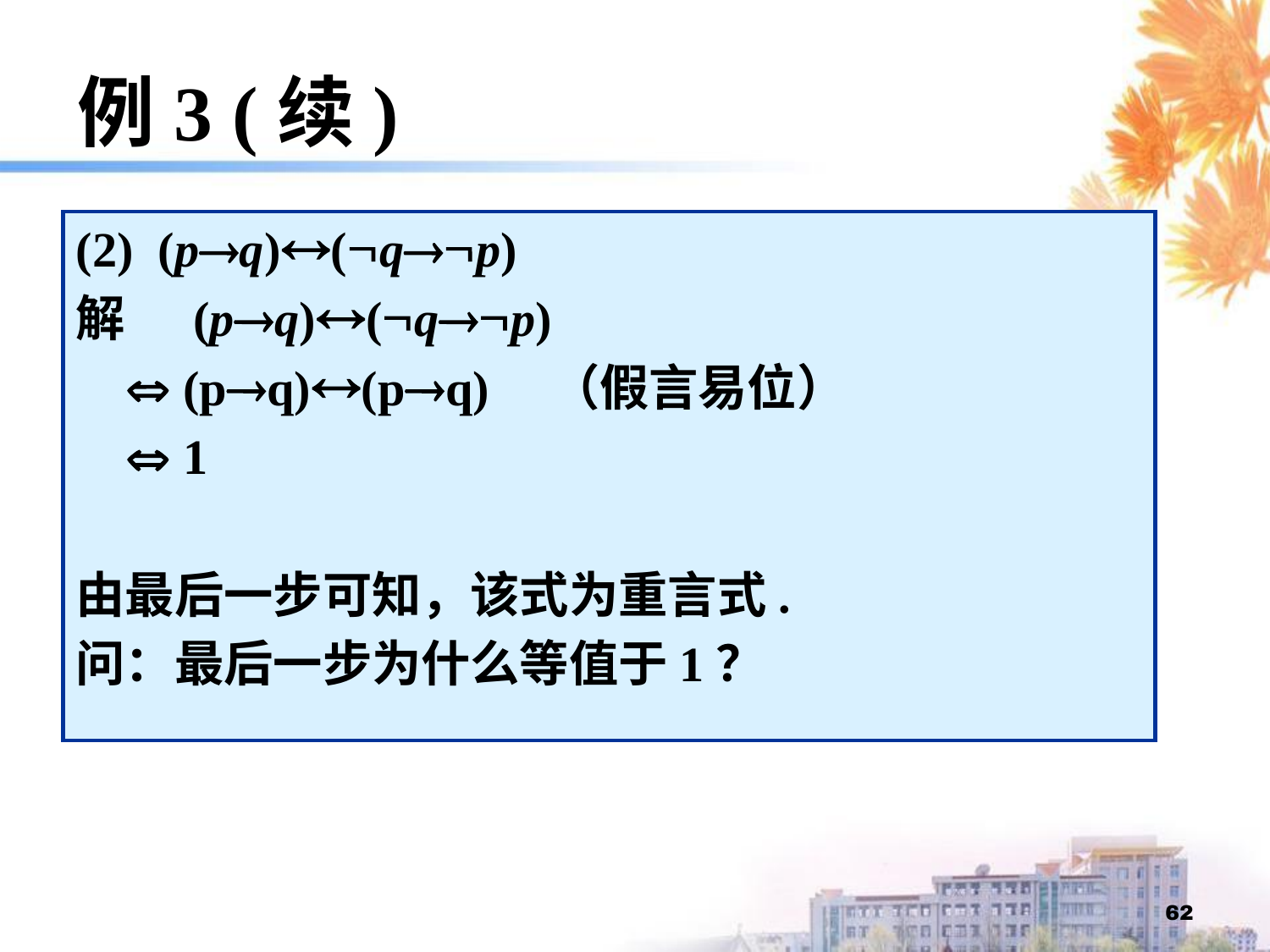

# 例3 (续)
(2)  (p→q)↔(¬q→¬p)
解     (p→q)↔(¬q→¬p)
    ⇔ (p→q)↔(p→q)    （假言易位）
    ⇔ 1

由最后一步可知，该式为重言式.
问：最后一步为什么等值于1？
62